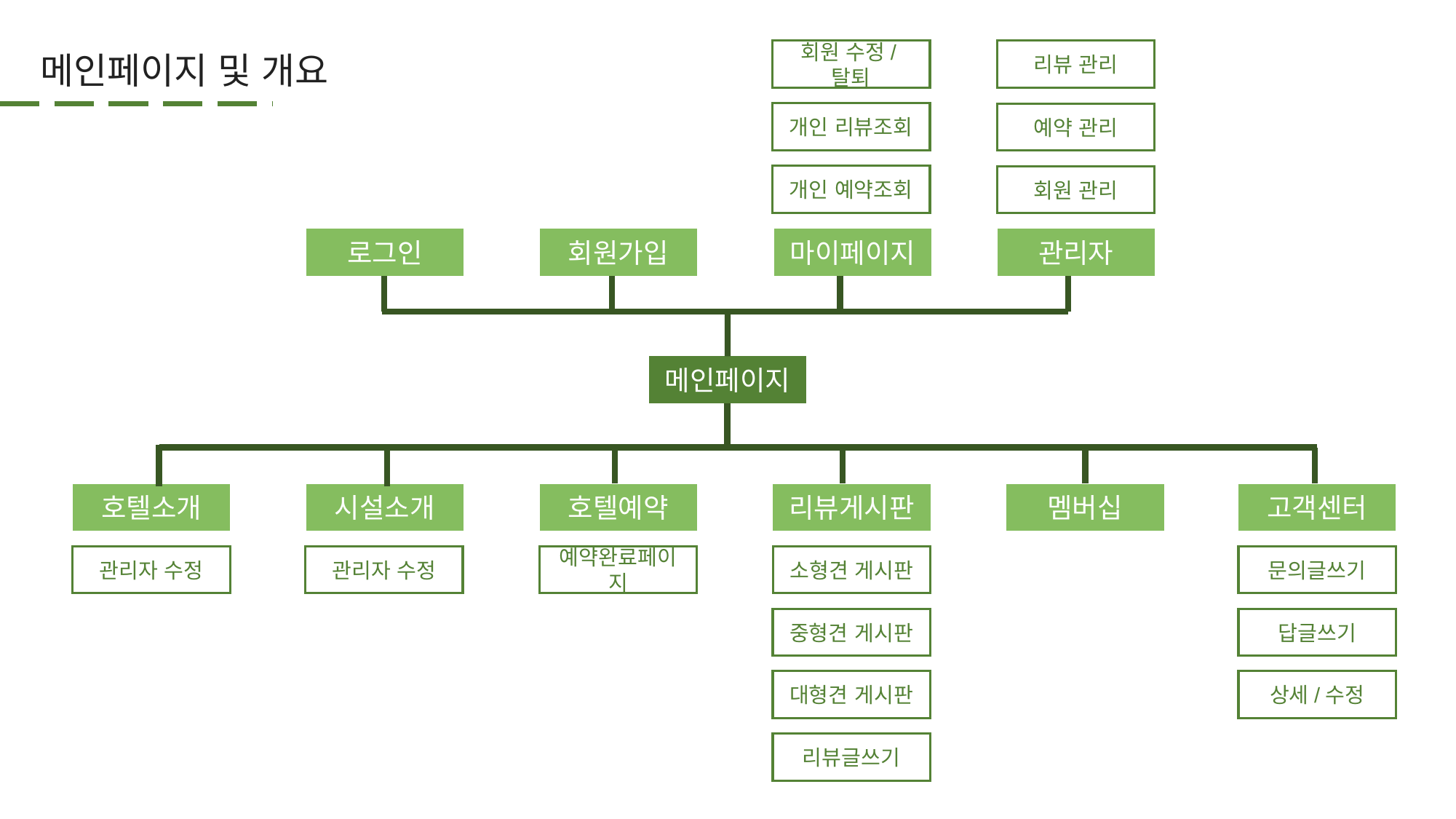

회원 수정/탈퇴
리뷰 관리
# 메인페이지 및 개요
개인 리뷰조회
예약 관리
개인 예약조회
회원 관리
로그인
회원가입
마이페이지
관리자
메인페이지
호텔소개
시설소개
호텔예약
리뷰게시판
멤버십
고객센터
관리자 수정
관리자 수정
예약완료페이지
소형견 게시판
문의글쓰기
중형견 게시판
답글쓰기
대형견 게시판
상세/수정
리뷰글쓰기